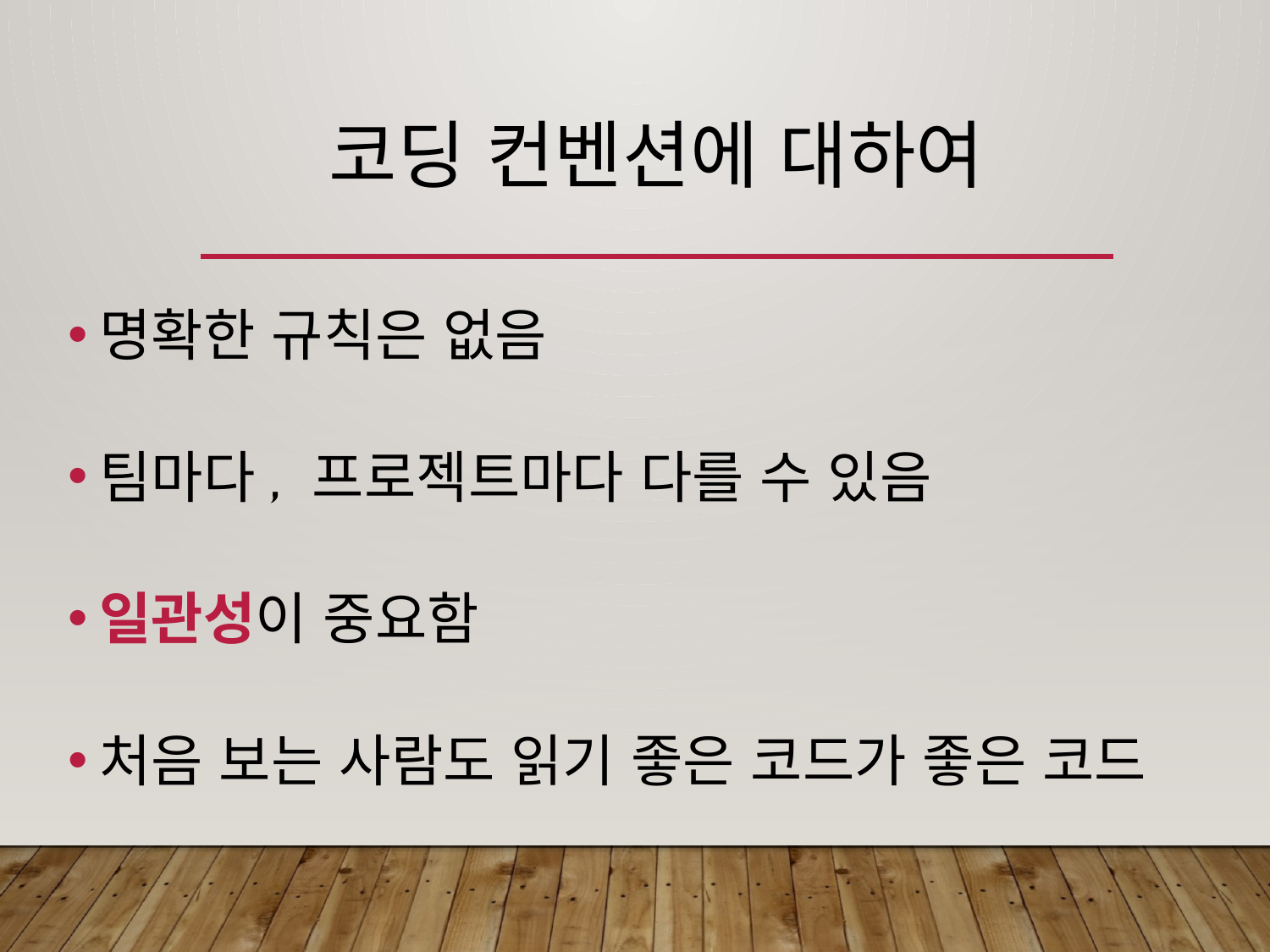

# 코딩 컨벤션에 대하여
명확한 규칙은 없음

팀마다, 프로젝트마다 다를 수 있음

일관성이 중요함

처음 보는 사람도 읽기 좋은 코드가 좋은 코드